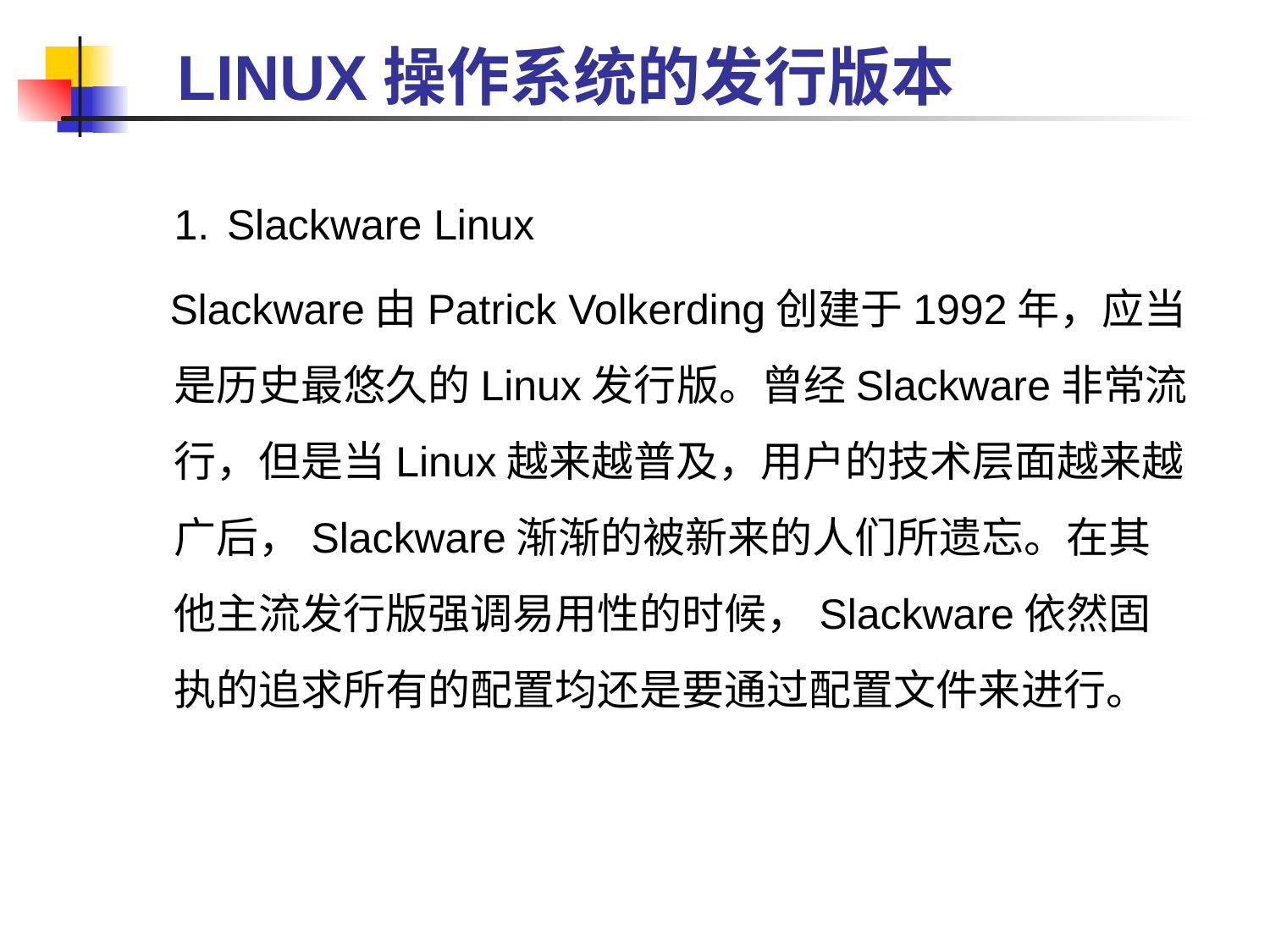

# LINUX操作系统的发行版本
Slackware Linux
     Slackware由Patrick Volkerding创建于1992年，应当是历史最悠久的Linux发行版。曾经Slackware非常流行，但是当Linux越来越普及，用户的技术层面越来越广后，Slackware渐渐的被新来的人们所遗忘。在其他主流发行版强调易用性的时候，Slackware依然固执的追求所有的配置均还是要通过配置文件来进行。